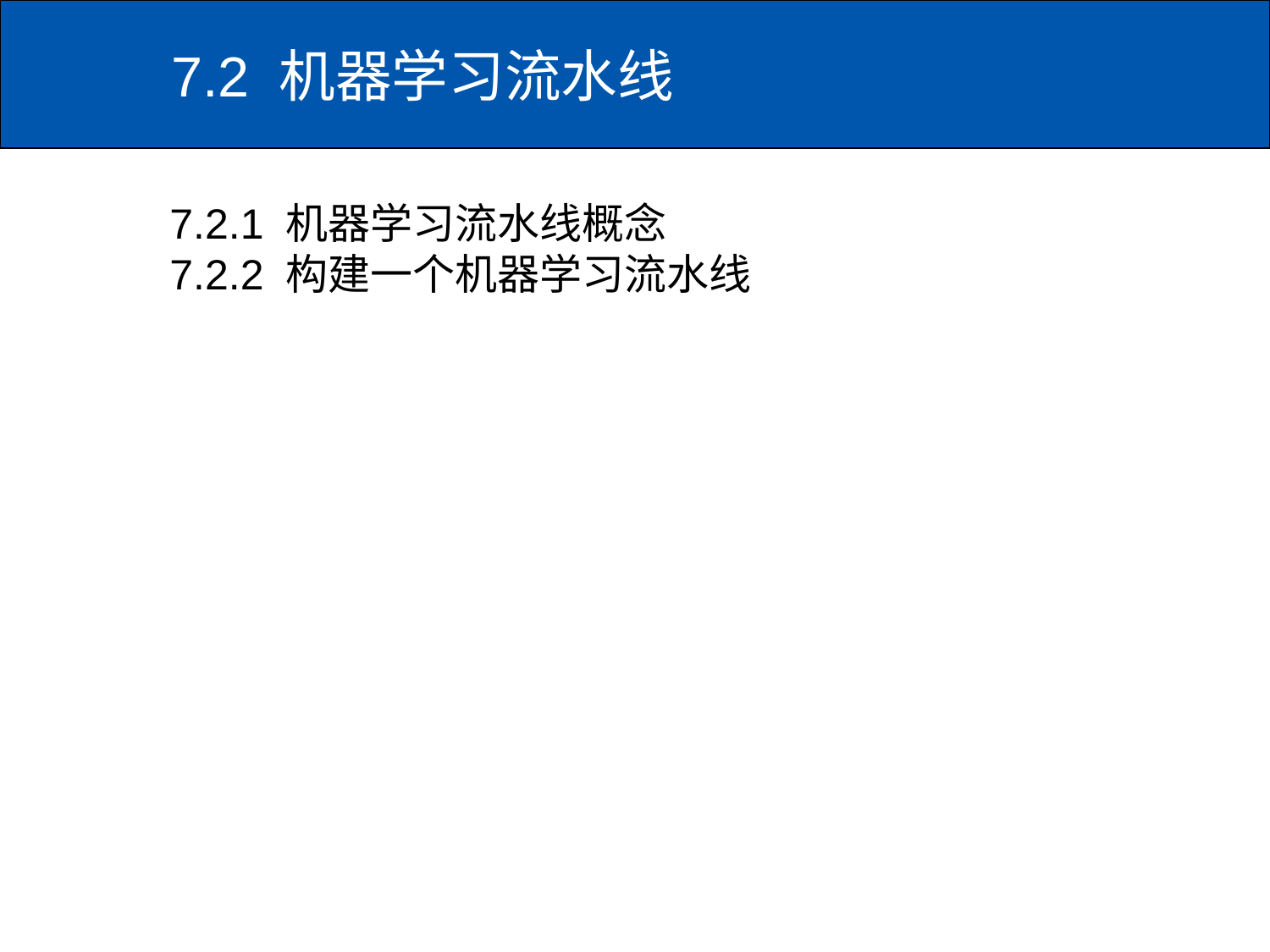

# 7.2 机器学习流水线
7.2.1 机器学习流水线概念
7.2.2 构建一个机器学习流水线